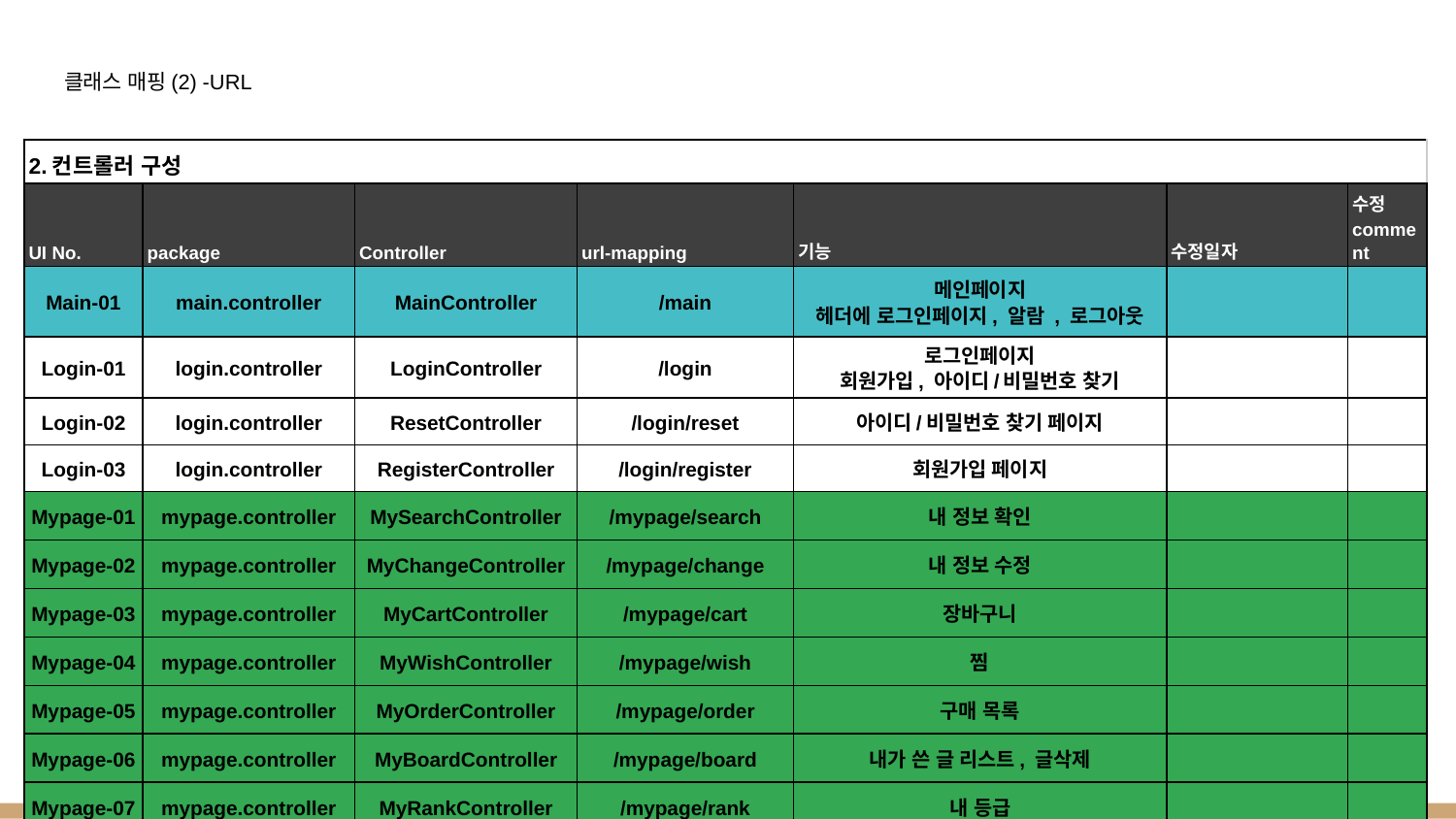

# 클래스 매핑(2) -URL
| 2.컨트롤러 구성 |  |  |  |  |  |  |
| --- | --- | --- | --- | --- | --- | --- |
| UI No. | package | Controller | url-mapping | 기능 | 수정일자 | 수정comment |
| Main-01 | main.controller | MainController | /main | 메인페이지 헤더에 로그인페이지, 알람 , 로그아웃 |  |  |
| Login-01 | login.controller | LoginController | /login | 로그인페이지 회원가입, 아이디/비밀번호 찾기 |  |  |
| Login-02 | login.controller | ResetController | /login/reset | 아이디/비밀번호 찾기 페이지 |  |  |
| Login-03 | login.controller | RegisterController | /login/register | 회원가입 페이지 |  |  |
| Mypage-01 | mypage.controller | MySearchController | /mypage/search | 내 정보 확인 |  |  |
| Mypage-02 | mypage.controller | MyChangeController | /mypage/change | 내 정보 수정 |  |  |
| Mypage-03 | mypage.controller | MyCartController | /mypage/cart | 장바구니 |  |  |
| Mypage-04 | mypage.controller | MyWishController | /mypage/wish | 찜 |  |  |
| Mypage-05 | mypage.controller | MyOrderController | /mypage/order | 구매 목록 |  |  |
| Mypage-06 | mypage.controller | MyBoardController | /mypage/board | 내가 쓴 글 리스트, 글삭제 |  |  |
| Mypage-07 | mypage.controller | MyRankController | /mypage/rank | 내 등급 |  |  |